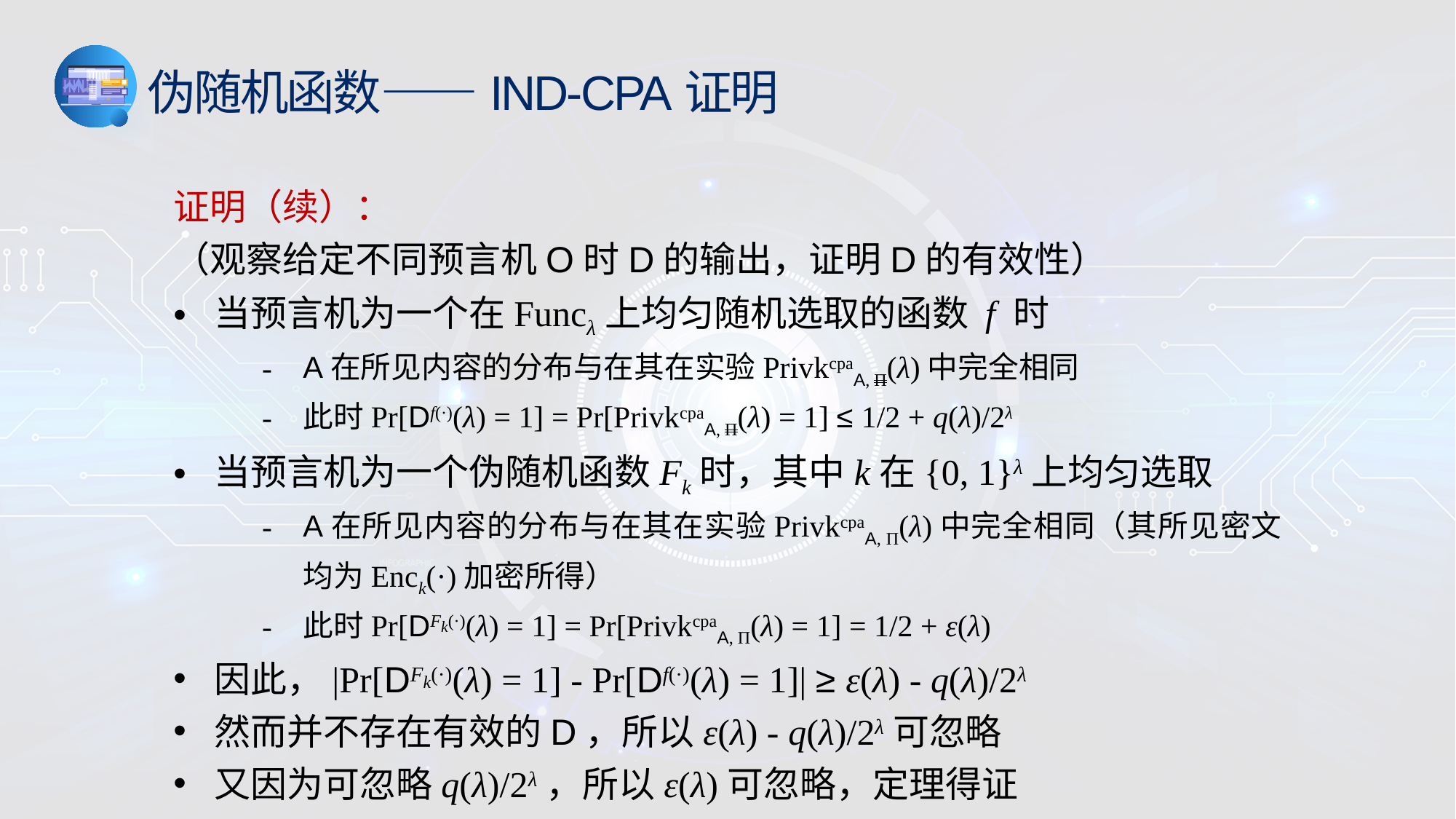

伪随机函数——IND-CPA证明

证明（续）：
（观察给定不同预言机O时D的输出，证明D的有效性）
当预言机为一个在Funcλ上均匀随机选取的函数 f 时
A在所见内容的分布与在其在实验PrivkcpaA, Π(λ)中完全相同
此时Pr[Df(·)(λ) = 1] = Pr[PrivkcpaA, Π(λ) = 1] ≤ 1/2 + q(λ)/2λ
当预言机为一个伪随机函数Fk时，其中k在{0, 1}λ上均匀选取
A在所见内容的分布与在其在实验PrivkcpaA, Π(λ)中完全相同（其所见密文均为Enck(·)加密所得）
此时Pr[DFk(·)(λ) = 1] = Pr[PrivkcpaA, Π(λ) = 1] = 1/2 + ε(λ)
因此，|Pr[DFk(·)(λ) = 1] - Pr[Df(·)(λ) = 1]| ≥ ε(λ) - q(λ)/2λ
然而并不存在有效的D，所以ε(λ) - q(λ)/2λ可忽略
又因为可忽略q(λ)/2λ，所以ε(λ)可忽略，定理得证